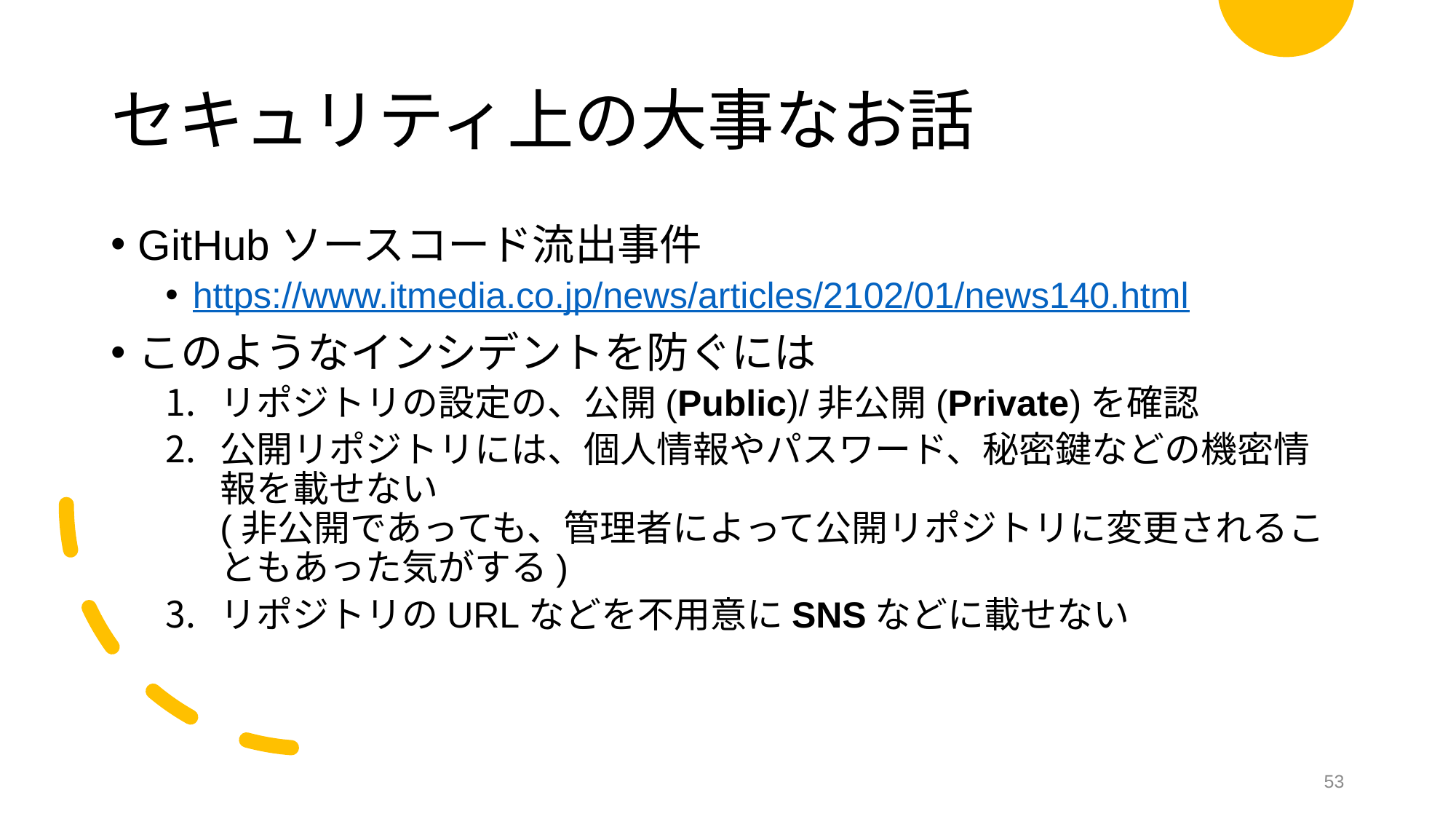

# セキュリティ上の大事なお話
GitHubソースコード流出事件
https://www.itmedia.co.jp/news/articles/2102/01/news140.html
このようなインシデントを防ぐには
リポジトリの設定の、公開(Public)/非公開(Private)を確認
公開リポジトリには、個人情報やパスワード、秘密鍵などの機密情報を載せない
(非公開であっても、管理者によって公開リポジトリに変更されることもあった気がする)
リポジトリのURLなどを不用意にSNSなどに載せない

53